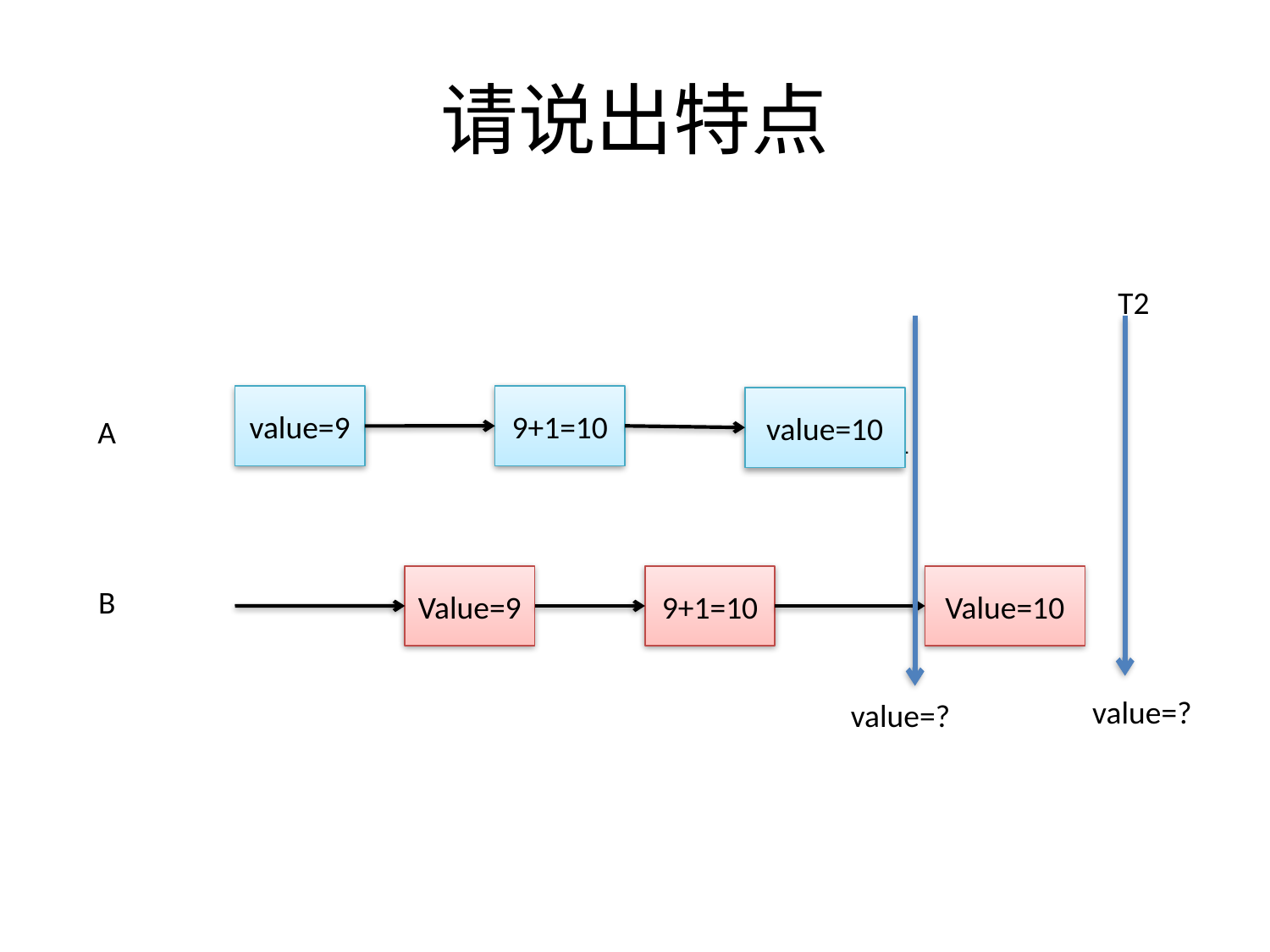

# 请说出特点
T2
9+1=10
value=9
value=10
A
Value=9
9+1=10
Value=10
B
value=?
value=?
T1